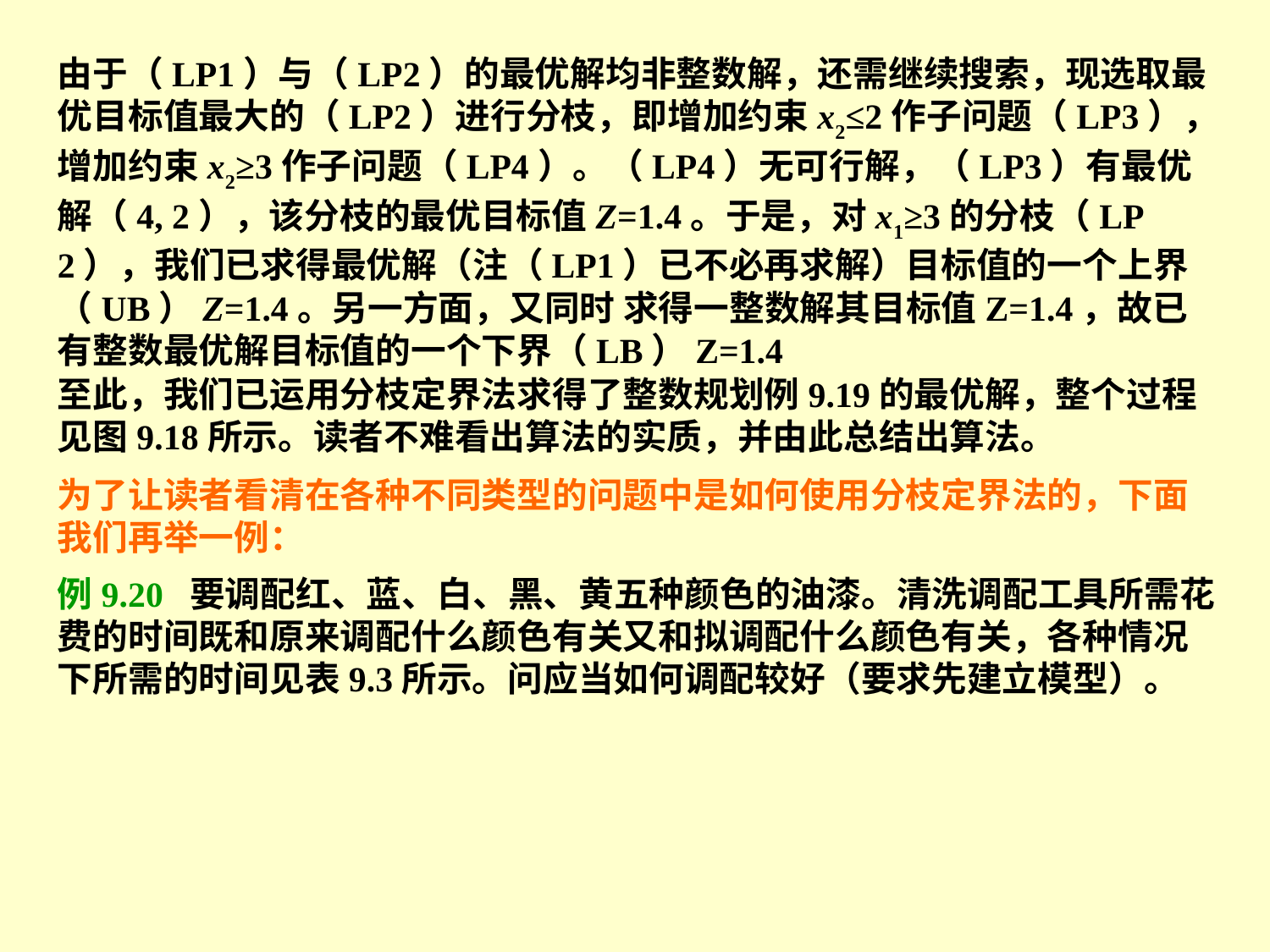

由于（LP1）与（LP2）的最优解均非整数解，还需继续搜索，现选取最优目标值最大的（LP2）进行分枝，即增加约束x2≤2作子问题（LP3），增加约束x2≥3作子问题（LP4）。（LP4）无可行解，（LP3）有最优解（4, 2），该分枝的最优目标值Z=1.4。于是，对x1≥3的分枝（LP2），我们已求得最优解（注（LP1）已不必再求解）目标值的一个上界（UB）Z=1.4。另一方面，又同时 求得一整数解其目标值Z=1.4，故已有整数最优解目标值的一个下界（LB）Z=1.4
至此，我们已运用分枝定界法求得了整数规划例9.19的最优解，整个过程见图9.18所示。读者不难看出算法的实质，并由此总结出算法。
为了让读者看清在各种不同类型的问题中是如何使用分枝定界法的，下面
我们再举一例：
例9.20  要调配红、蓝、白、黑、黄五种颜色的油漆。清洗调配工具所需花费的时间既和原来调配什么颜色有关又和拟调配什么颜色有关，各种情况下所需的时间见表9.3所示。问应当如何调配较好（要求先建立模型）。